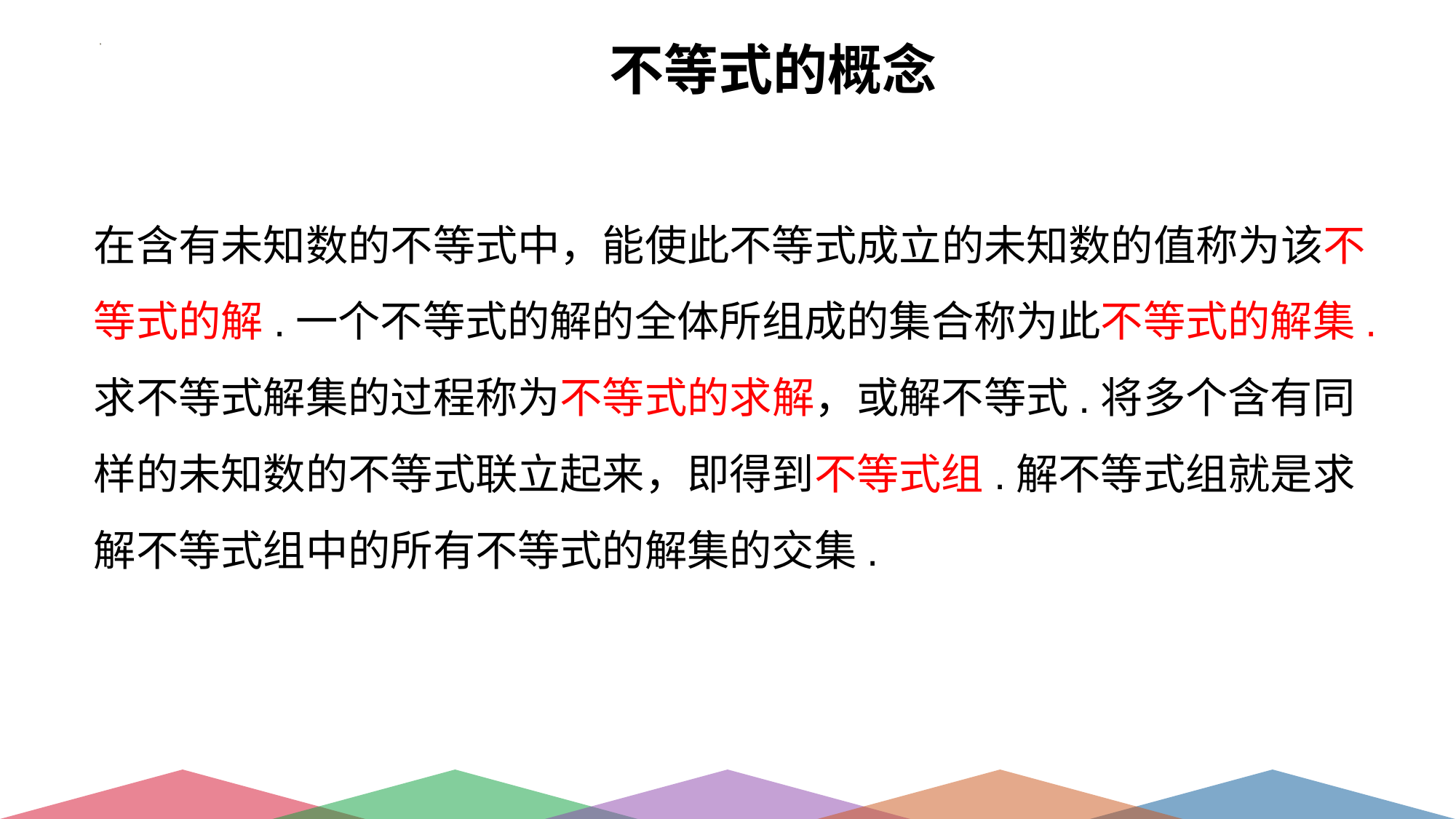

不等式的概念
在含有未知数的不等式中，能使此不等式成立的未知数的值称为该不等式的解.一个不等式的解的全体所组成的集合称为此不等式的解集.求不等式解集的过程称为不等式的求解，或解不等式.将多个含有同样的未知数的不等式联立起来，即得到不等式组.解不等式组就是求解不等式组中的所有不等式的解集的交集.